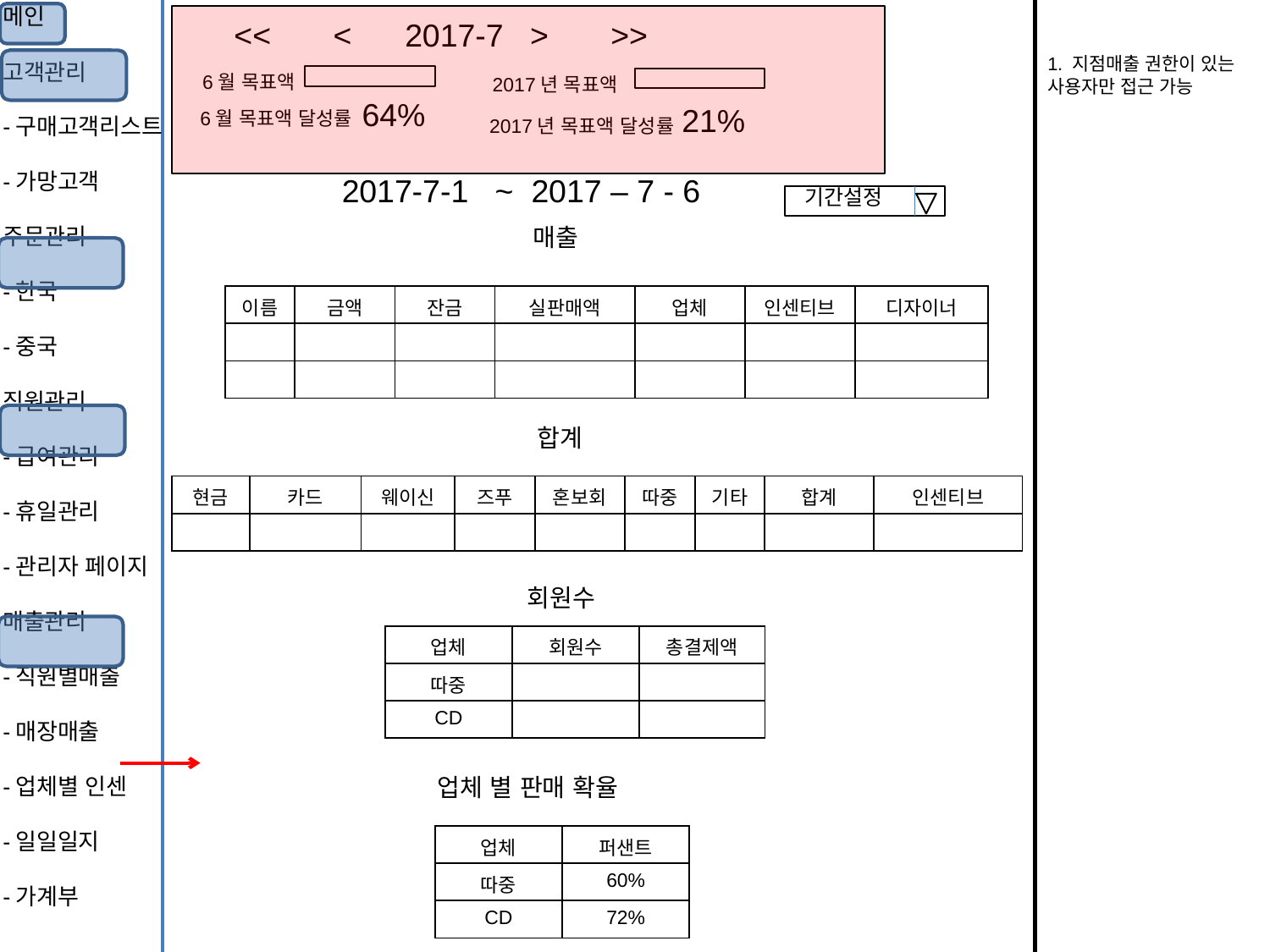

메인

고객관리

-구매고객리스트

-가망고객

주문관리

-한국

-중국

직원관리

-급여관리

-휴일관리

-관리자 페이지

매출관리

-직원별매출

-매장매출

-업체별 인센

-일일일지

-가계부

   <<       <      2017-7   >       >>
1. 지점매출 권한이 있는 사용자만 접근 가능

6월 목표액

2017년 목표액

     64%
     21%
6월 목표액 달성률
2017년 목표액 달성률
     2017-7-1   ~  2017 – 7 - 6
기간설정

매출
| 이름 | 금액 | 잔금 | 실판매액 | 업체 | 인센티브 | 디자이너 |
| --- | --- | --- | --- | --- | --- | --- |
|  |  |  |  |  |  |  |
|  |  |  |  |  |  |  |
합계
| 현금 | 카드 | 웨이신 | 즈푸 | 혼보회 | 따중 | 기타 | 합계 | 인센티브 |
| --- | --- | --- | --- | --- | --- | --- | --- | --- |
|  |  |  |  |  |  |  |  |  |
회원수
| 업체 | 회원수 | 총결제액 |
| --- | --- | --- |
| 따중 |  |  |
| CD |  |  |
업체 별 판매 확율
| 업체 | 퍼샌트 |
| --- | --- |
| 따중 | 60% |
| CD | 72% |